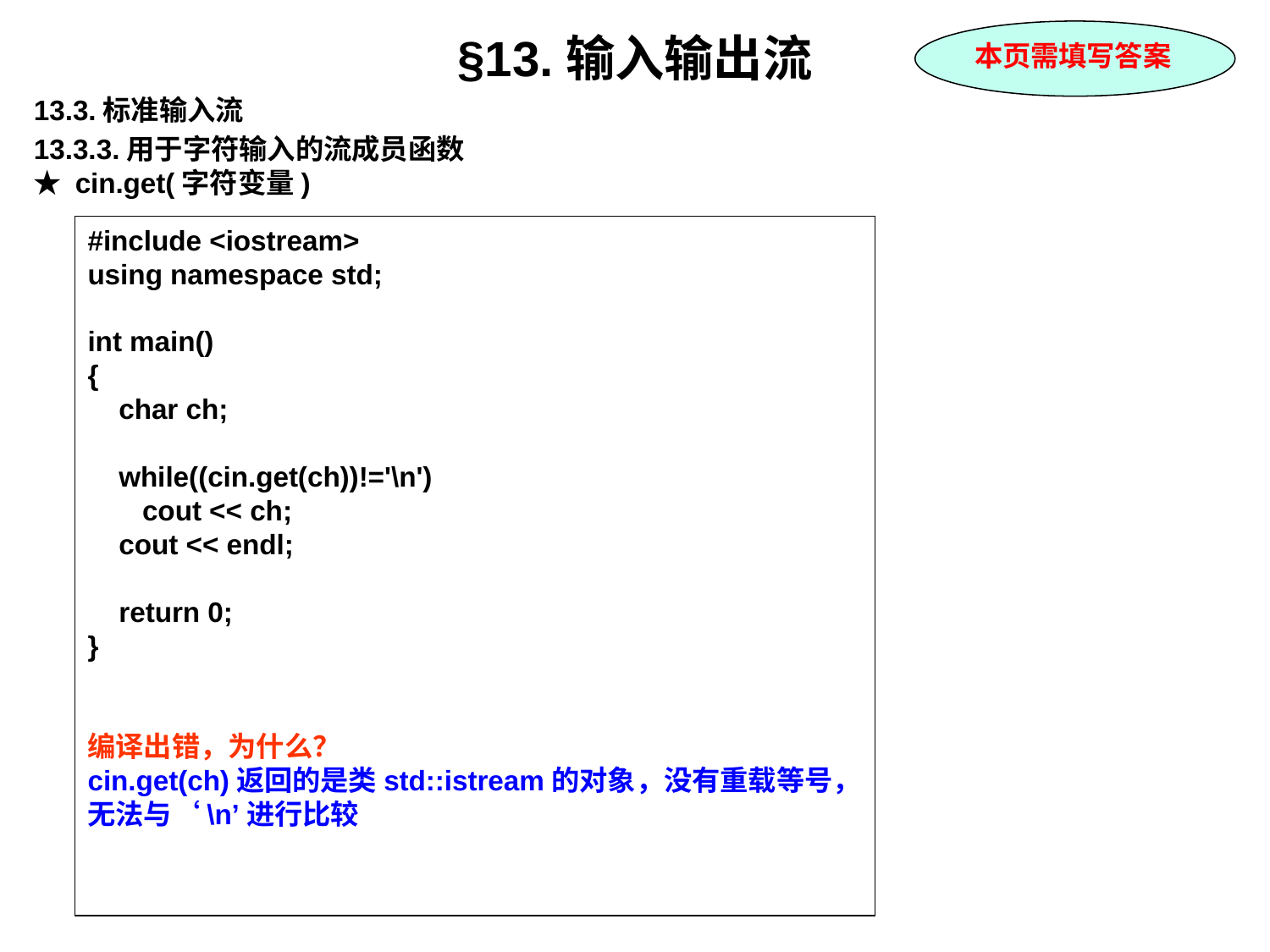

§13.输入输出流
13.3.标准输入流
13.3.3.用于字符输入的流成员函数
★ cin.get(字符变量)
本页需填写答案
#include <iostream>
using namespace std;

int main()
{
    char ch;

    while((cin.get(ch))!='\n')
       cout << ch;
    cout << endl;

    return 0;
}

编译出错，为什么？
cin.get(ch)返回的是类std::istream的对象，没有重载等号，无法与‘\n’进行比较